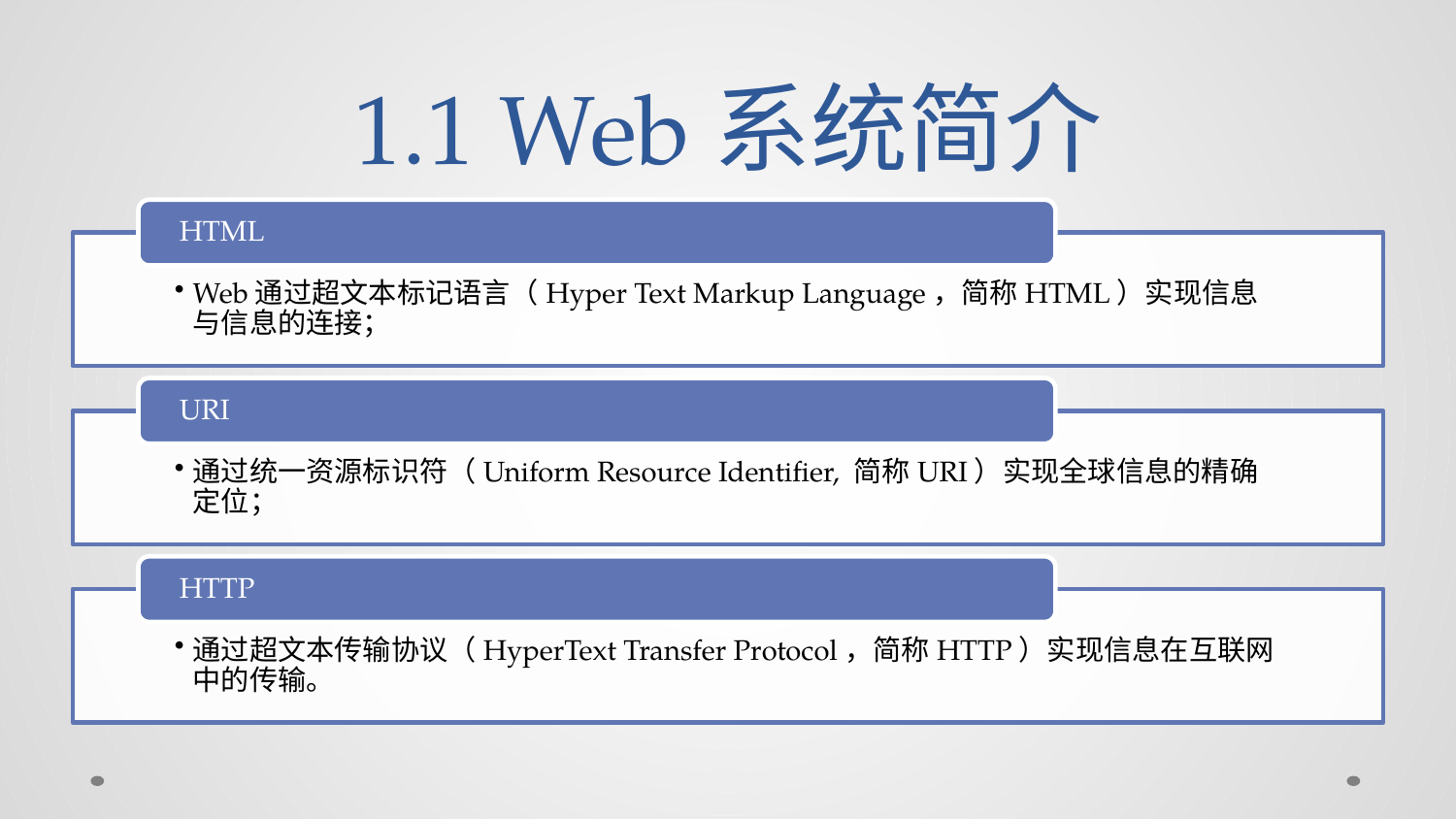

# 1.1 Web系统简介
Web通过超文本标记语言（Hyper Text Markup Language，简称HTML）实现信息与信息的连接；
HTML
通过统一资源标识符（Uniform Resource Identifier, 简称URI）实现全球信息的精确定位；
URI
通过超文本传输协议（HyperText Transfer Protocol，简称HTTP）实现信息在互联网中的传输。
HTTP